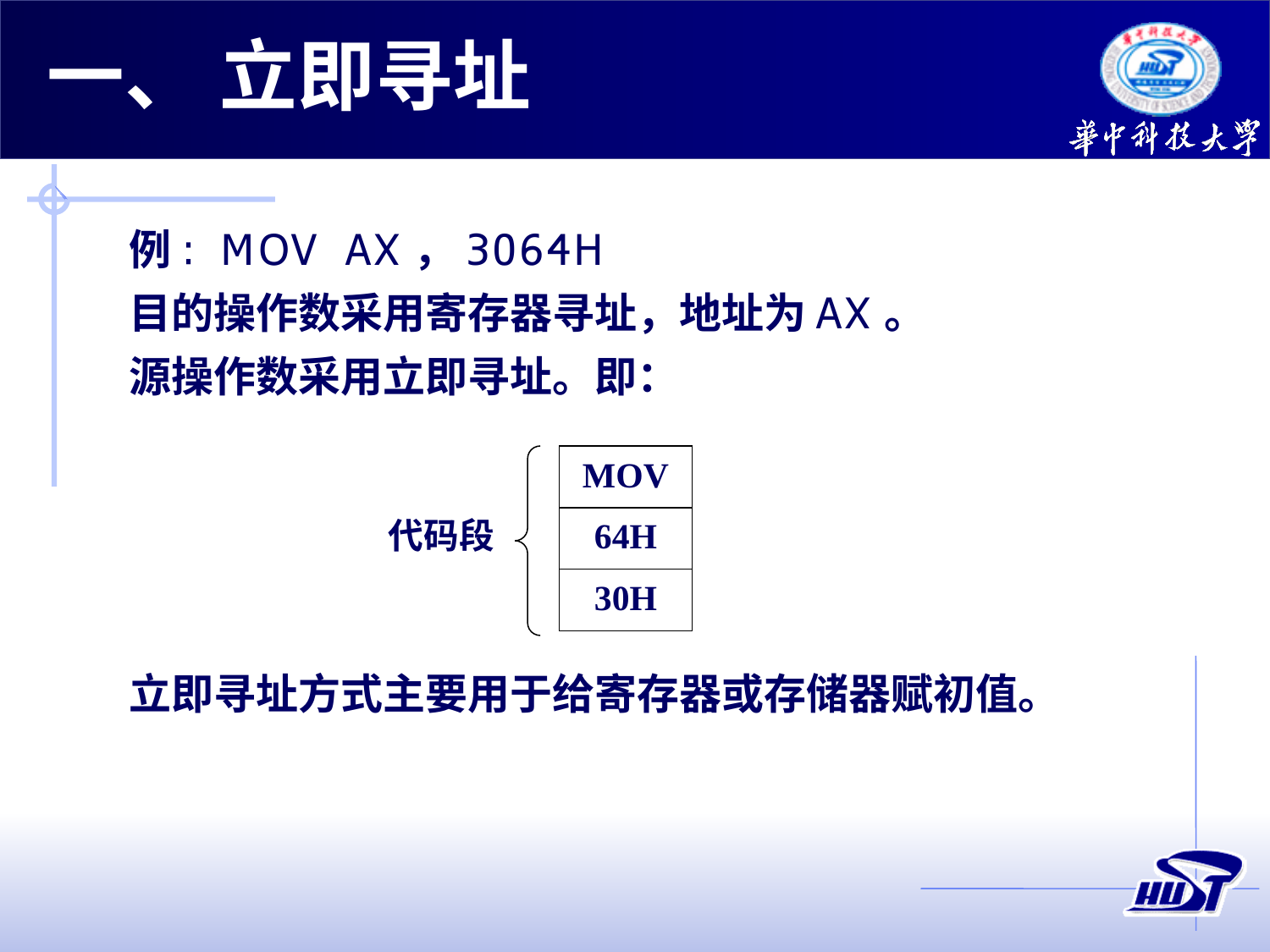

一、 立即寻址
例:  MOV  AX，3064H
目的操作数采用寄存器寻址，地址为AX。
源操作数采用立即寻址。即：

立即寻址方式主要用于给寄存器或存储器赋初值。

MOV

代码段

64H

30H